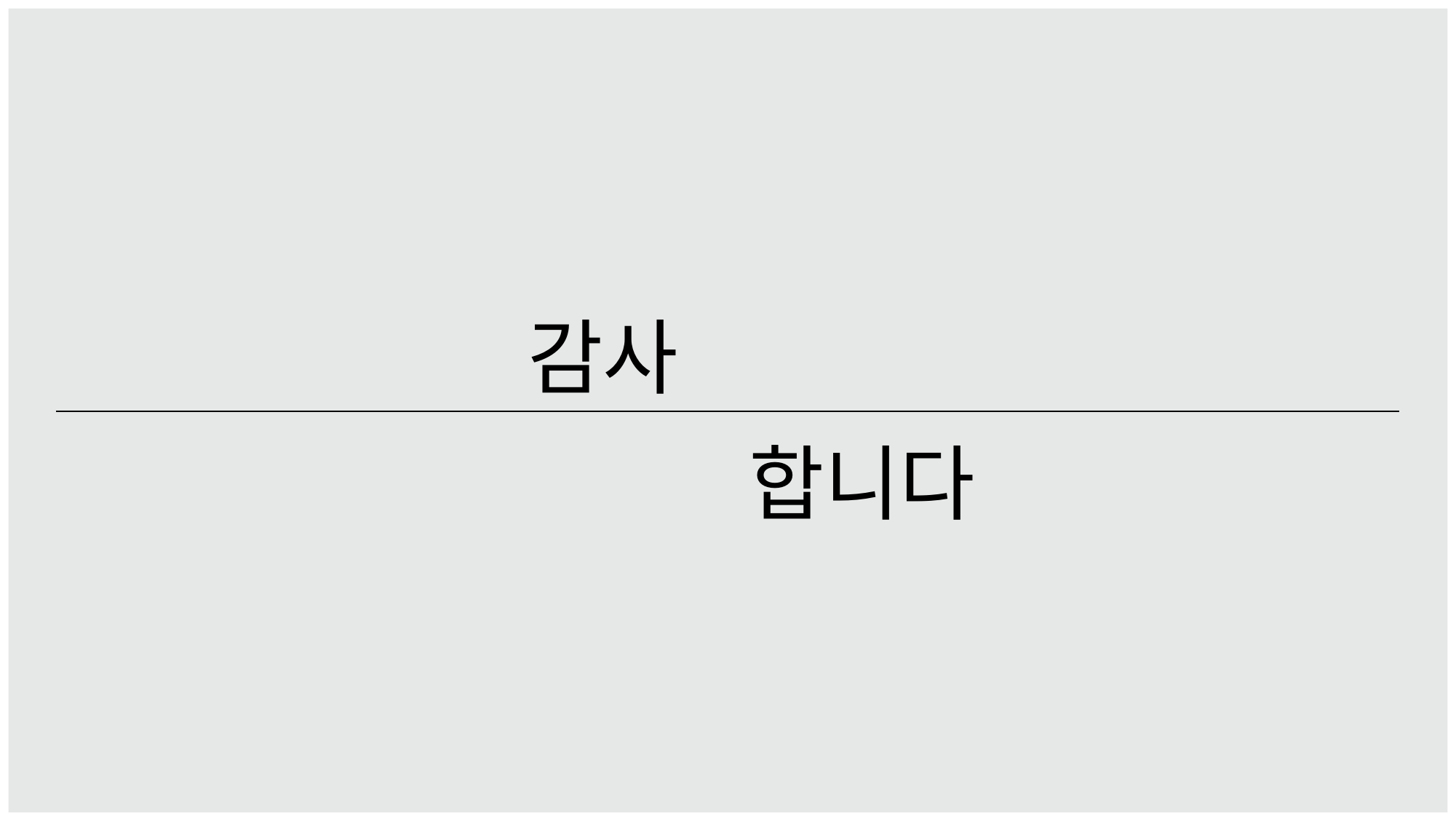

YOUR TITLE HERE
Ver. 01
감사
합니다